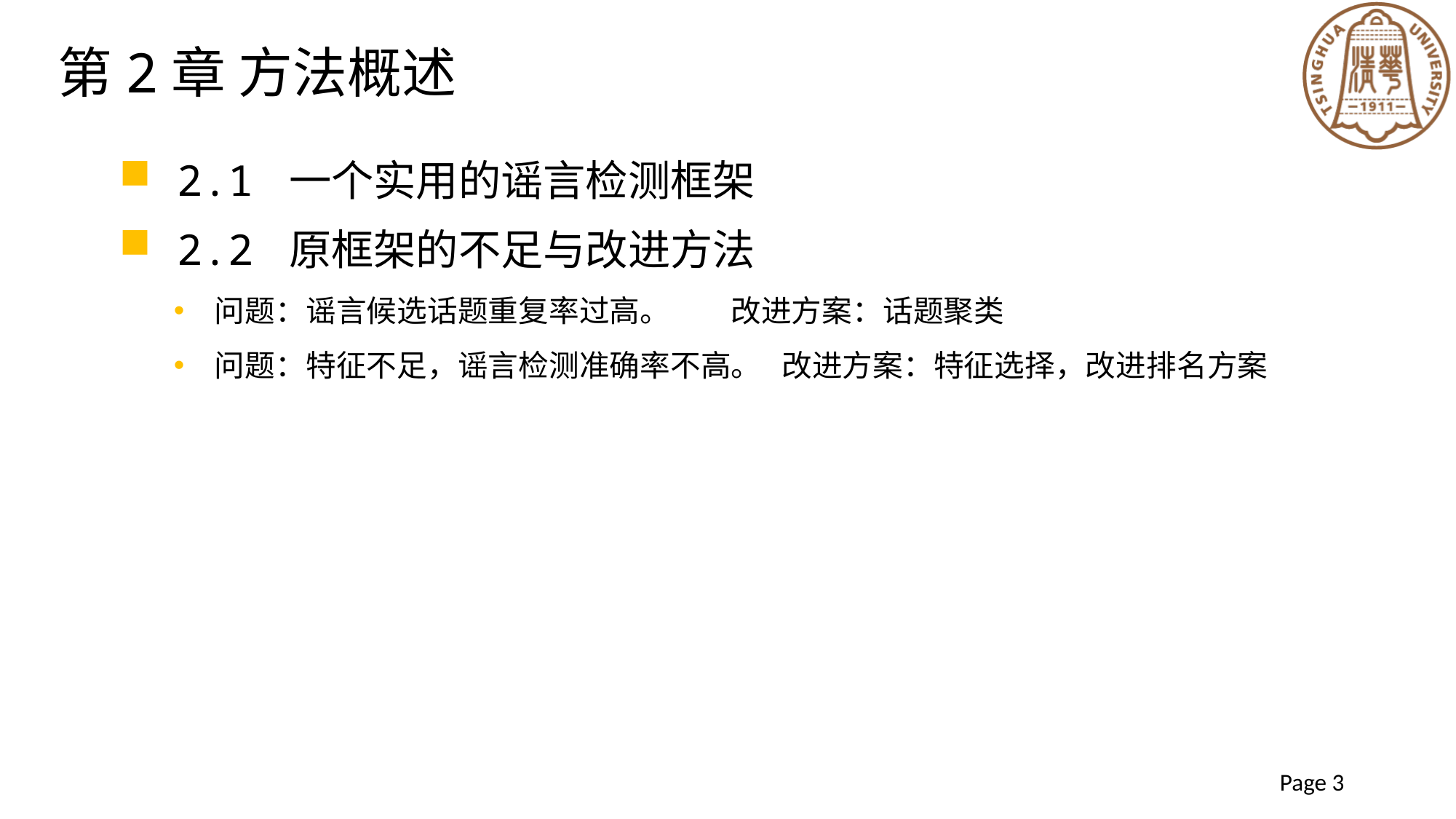

第2章 方法概述
 2.1 一个实用的谣言检测框架
 2.2 原框架的不足与改进方法
问题：谣言候选话题重复率过高。         改进方案：话题聚类
问题：特征不足，谣言检测准确率不高。   改进方案：特征选择，改进排名方案
Page 3